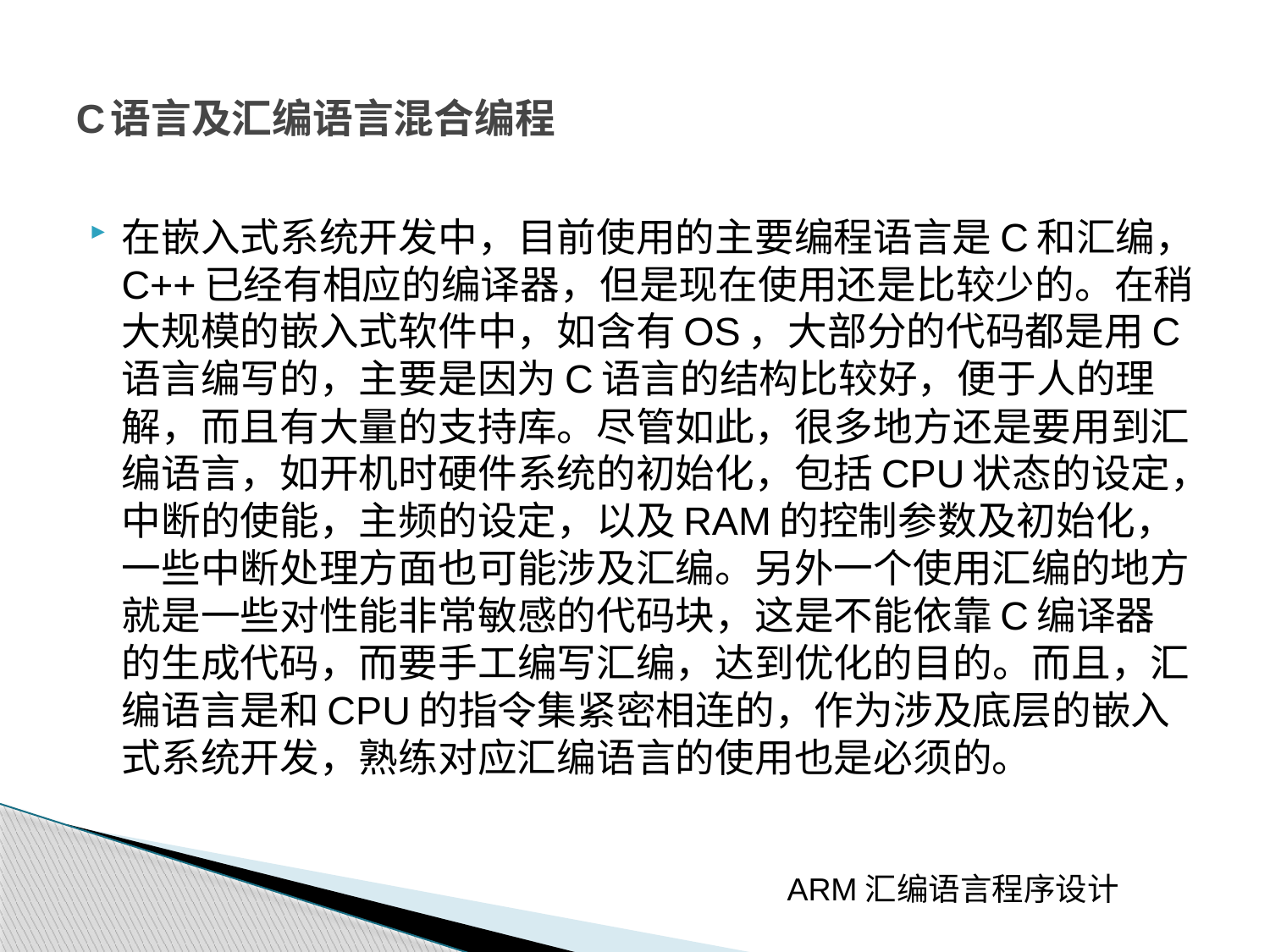

# C语言及汇编语言混合编程
在嵌入式系统开发中，目前使用的主要编程语言是C和汇编，C++已经有相应的编译器，但是现在使用还是比较少的。在稍大规模的嵌入式软件中，如含有OS，大部分的代码都是用C语言编写的，主要是因为C语言的结构比较好，便于人的理解，而且有大量的支持库。尽管如此，很多地方还是要用到汇编语言，如开机时硬件系统的初始化，包括CPU状态的设定，中断的使能，主频的设定，以及RAM的控制参数及初始化，一些中断处理方面也可能涉及汇编。另外一个使用汇编的地方就是一些对性能非常敏感的代码块，这是不能依靠C编译器的生成代码，而要手工编写汇编，达到优化的目的。而且，汇编语言是和CPU的指令集紧密相连的，作为涉及底层的嵌入式系统开发，熟练对应汇编语言的使用也是必须的。

         ARM汇编语言程序设计